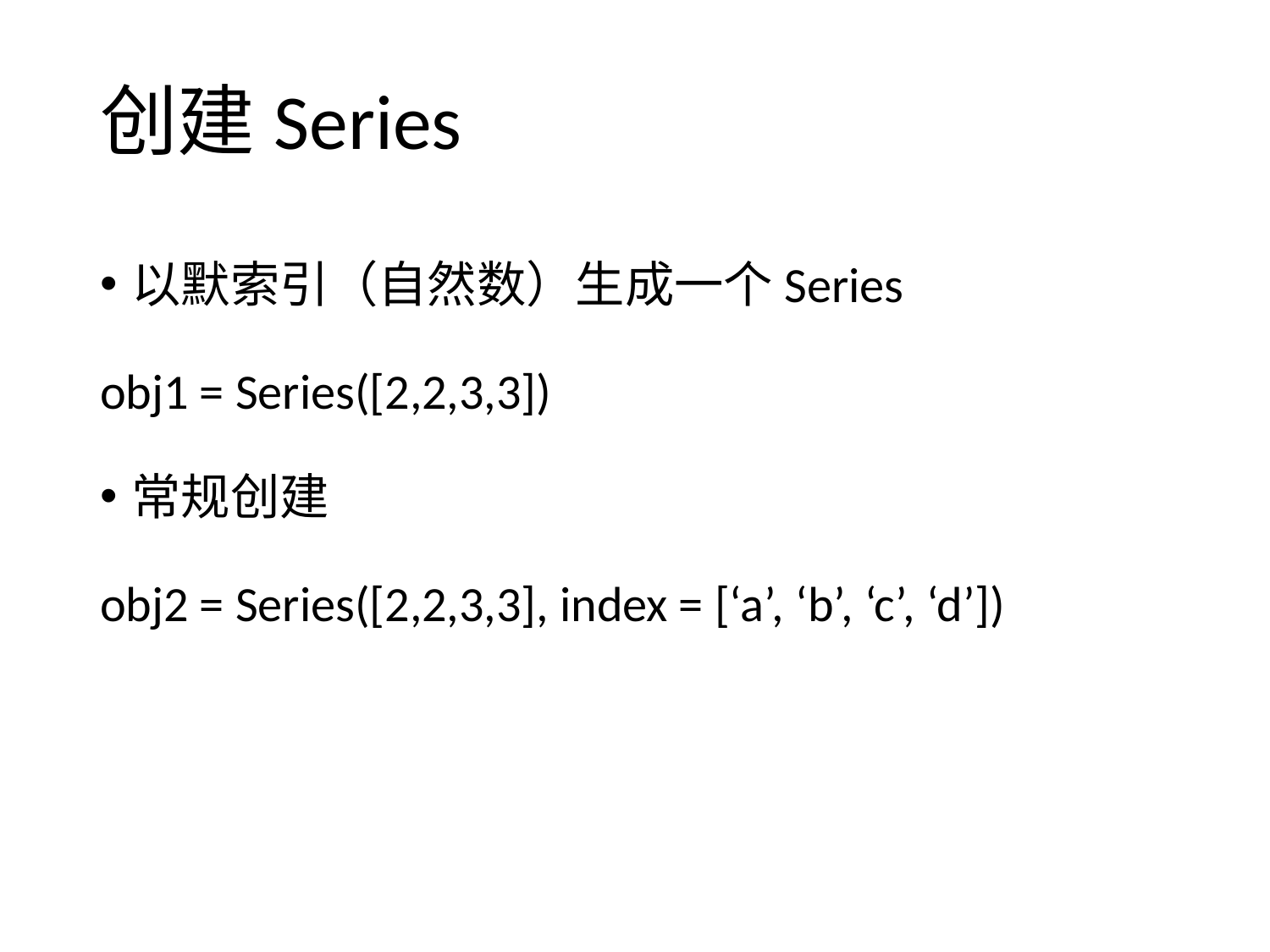

# 创建Series
以默索引（自然数）生成一个Series
obj1 = Series([2,2,3,3])
常规创建
obj2 = Series([2,2,3,3], index = [‘a’, ‘b’, ‘c’, ‘d’])